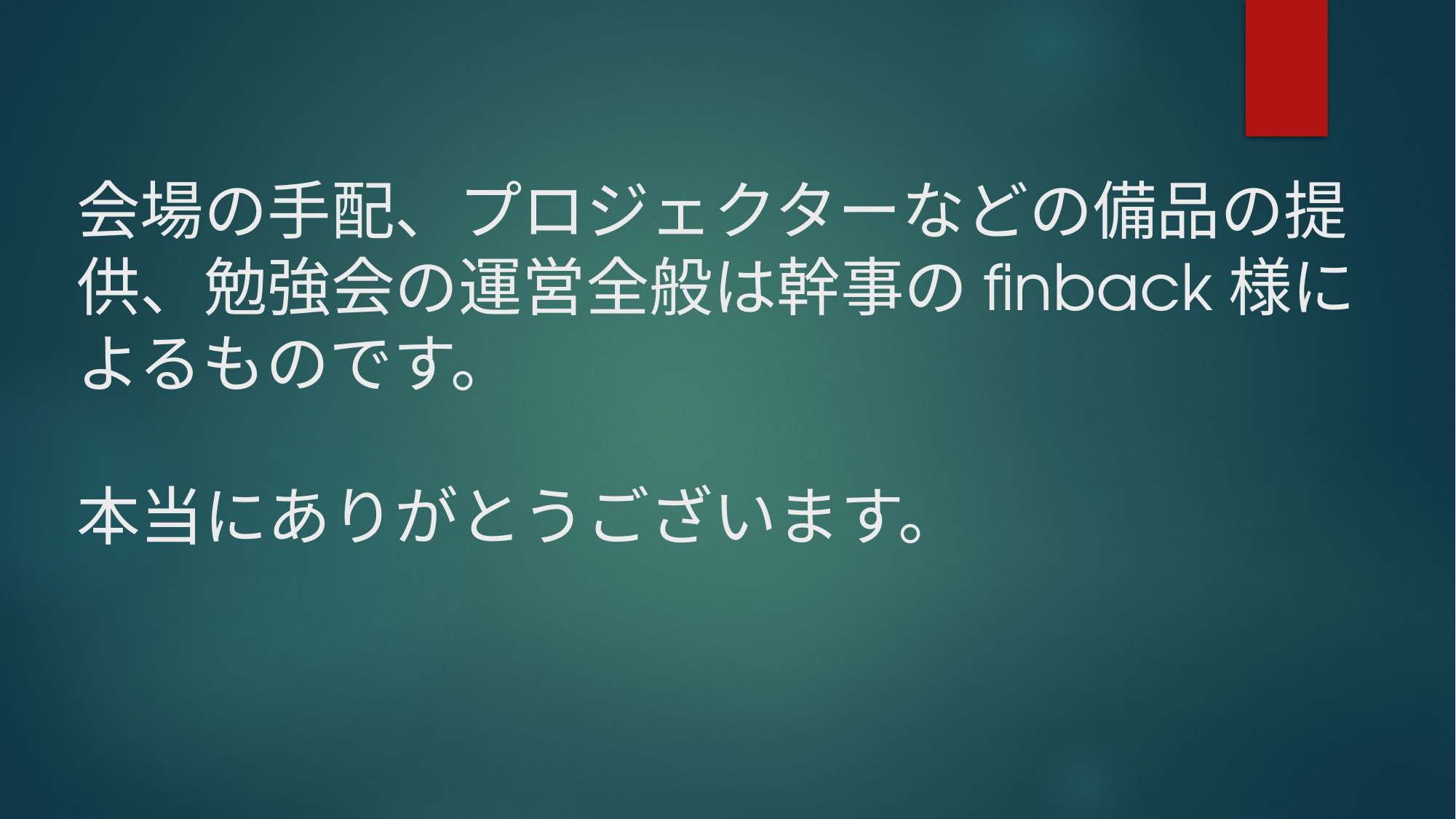

# 会場の手配、プロジェクターなどの備品の提供、勉強会の運営全般は幹事のfinback様によるものです。 本当にありがとうございます。